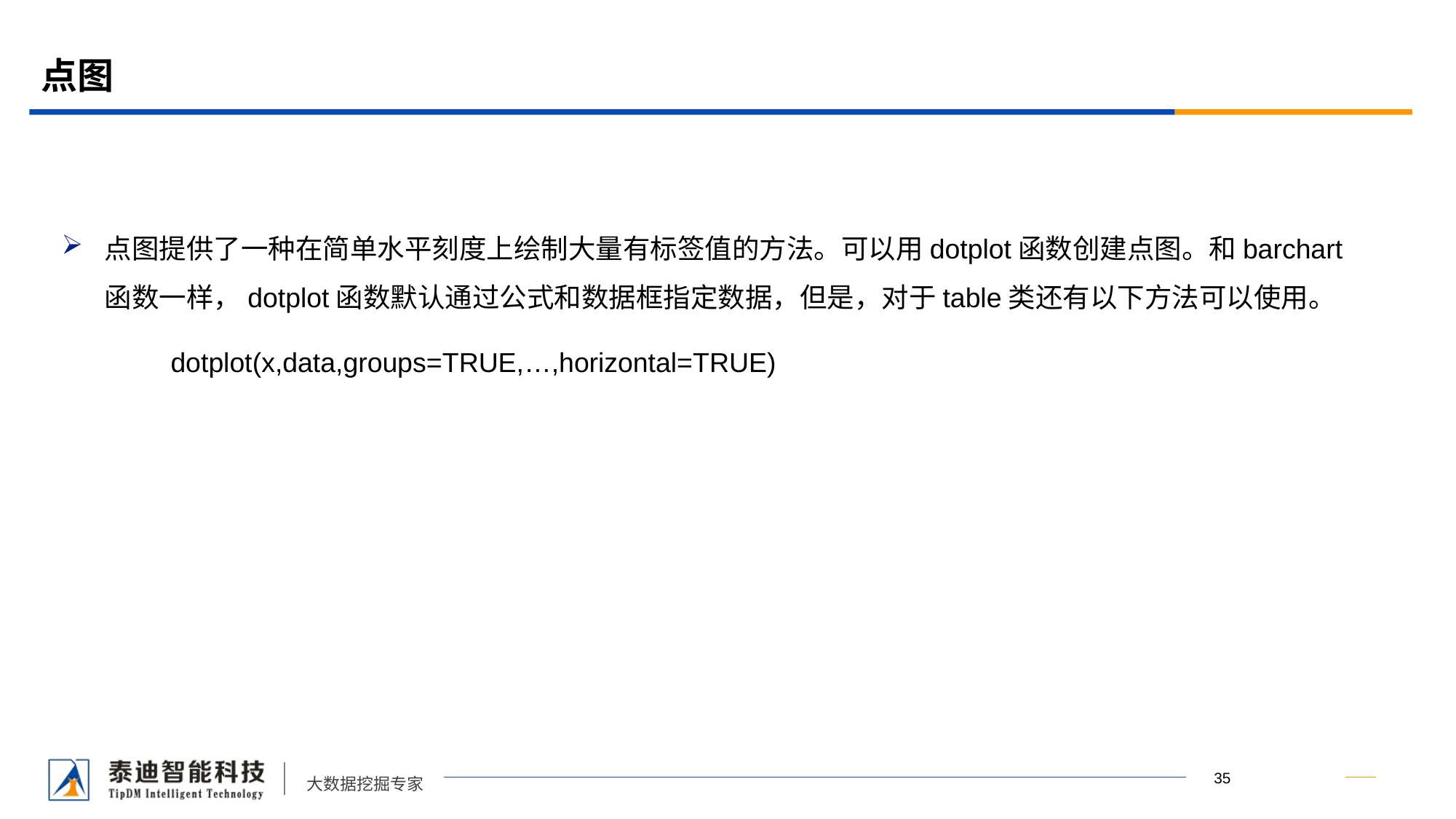

# 点图

点图提供了一种在简单水平刻度上绘制大量有标签值的方法。可以用dotplot函数创建点图。和barchart函数一样，dotplot函数默认通过公式和数据框指定数据，但是，对于table类还有以下方法可以使用。
	dotplot(x,data,groups=TRUE,…,horizontal=TRUE)